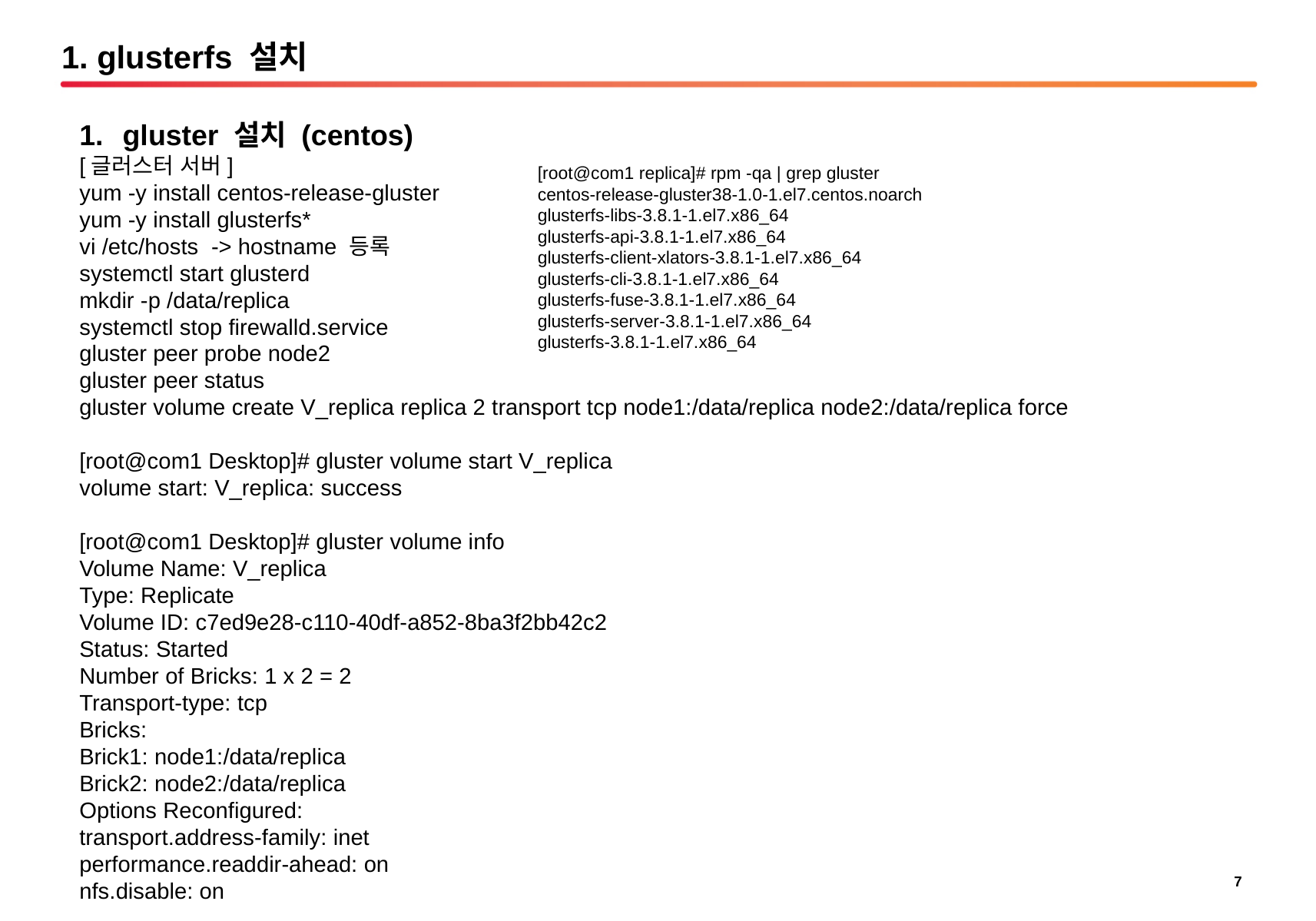

# 1. glusterfs 설치
gluster 설치 (centos)
[글러스터 서버]
yum -y install centos-release-gluster
yum -y install glusterfs*
vi /etc/hosts  -> hostname 등록
systemctl start glusterd
mkdir -p /data/replica
systemctl stop firewalld.service
gluster peer probe node2
gluster peer status
gluster volume create V_replica replica 2 transport tcp node1:/data/replica node2:/data/replica force

[root@com1 Desktop]# gluster volume start V_replica
volume start: V_replica: success

[root@com1 Desktop]# gluster volume info
Volume Name: V_replica
Type: Replicate
Volume ID: c7ed9e28-c110-40df-a852-8ba3f2bb42c2
Status: Started
Number of Bricks: 1 x 2 = 2
Transport-type: tcp
Bricks:
Brick1: node1:/data/replica
Brick2: node2:/data/replica
Options Reconfigured:
transport.address-family: inet
performance.readdir-ahead: on
nfs.disable: on
[root@com1 replica]# rpm -qa | grep gluster
centos-release-gluster38-1.0-1.el7.centos.noarch
glusterfs-libs-3.8.1-1.el7.x86_64
glusterfs-api-3.8.1-1.el7.x86_64
glusterfs-client-xlators-3.8.1-1.el7.x86_64
glusterfs-cli-3.8.1-1.el7.x86_64
glusterfs-fuse-3.8.1-1.el7.x86_64
glusterfs-server-3.8.1-1.el7.x86_64
glusterfs-3.8.1-1.el7.x86_64